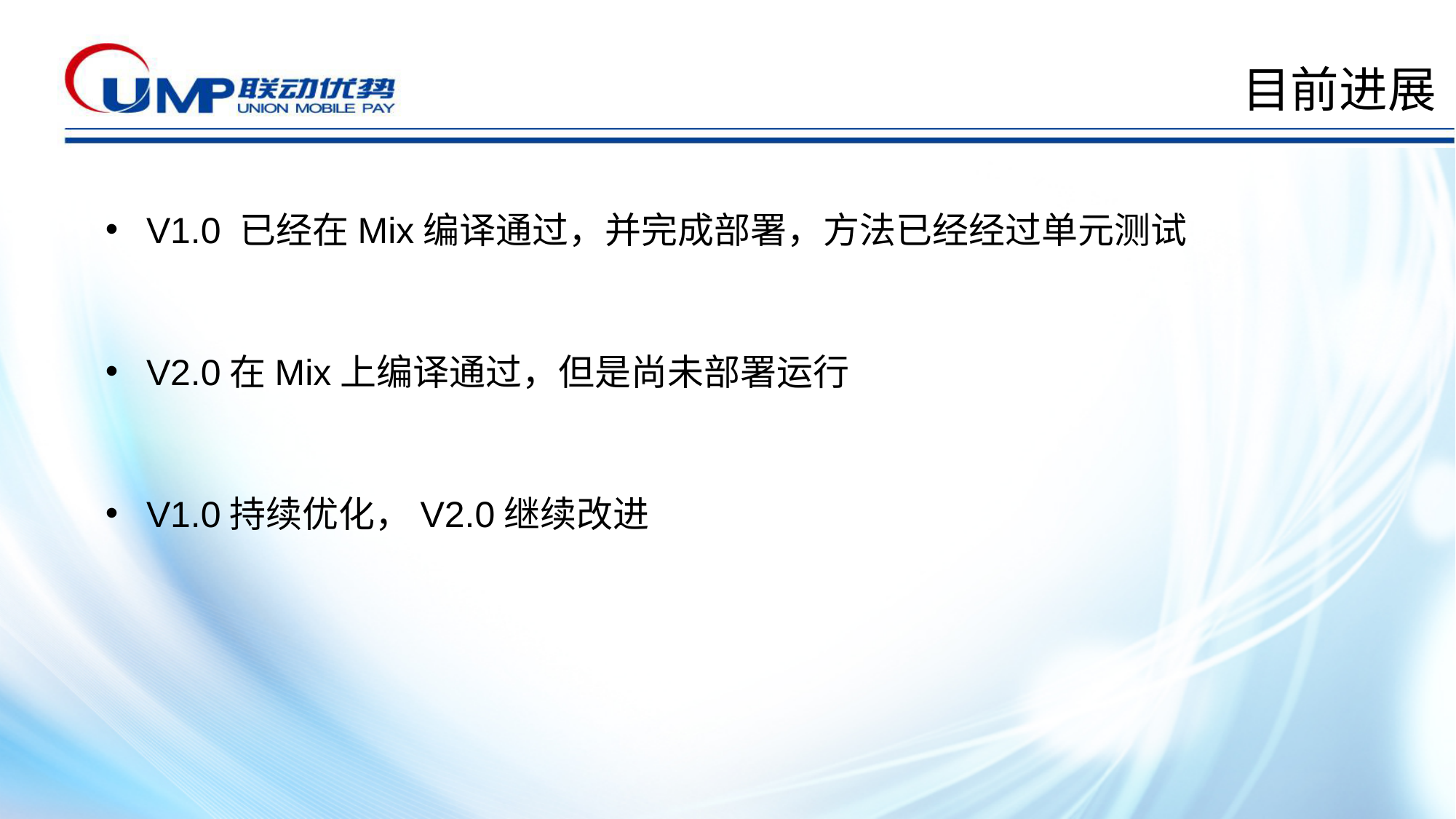

# 目前进展
V1.0 已经在Mix编译通过，并完成部署，方法已经经过单元测试

V2.0在Mix上编译通过，但是尚未部署运行

V1.0持续优化，V2.0继续改进